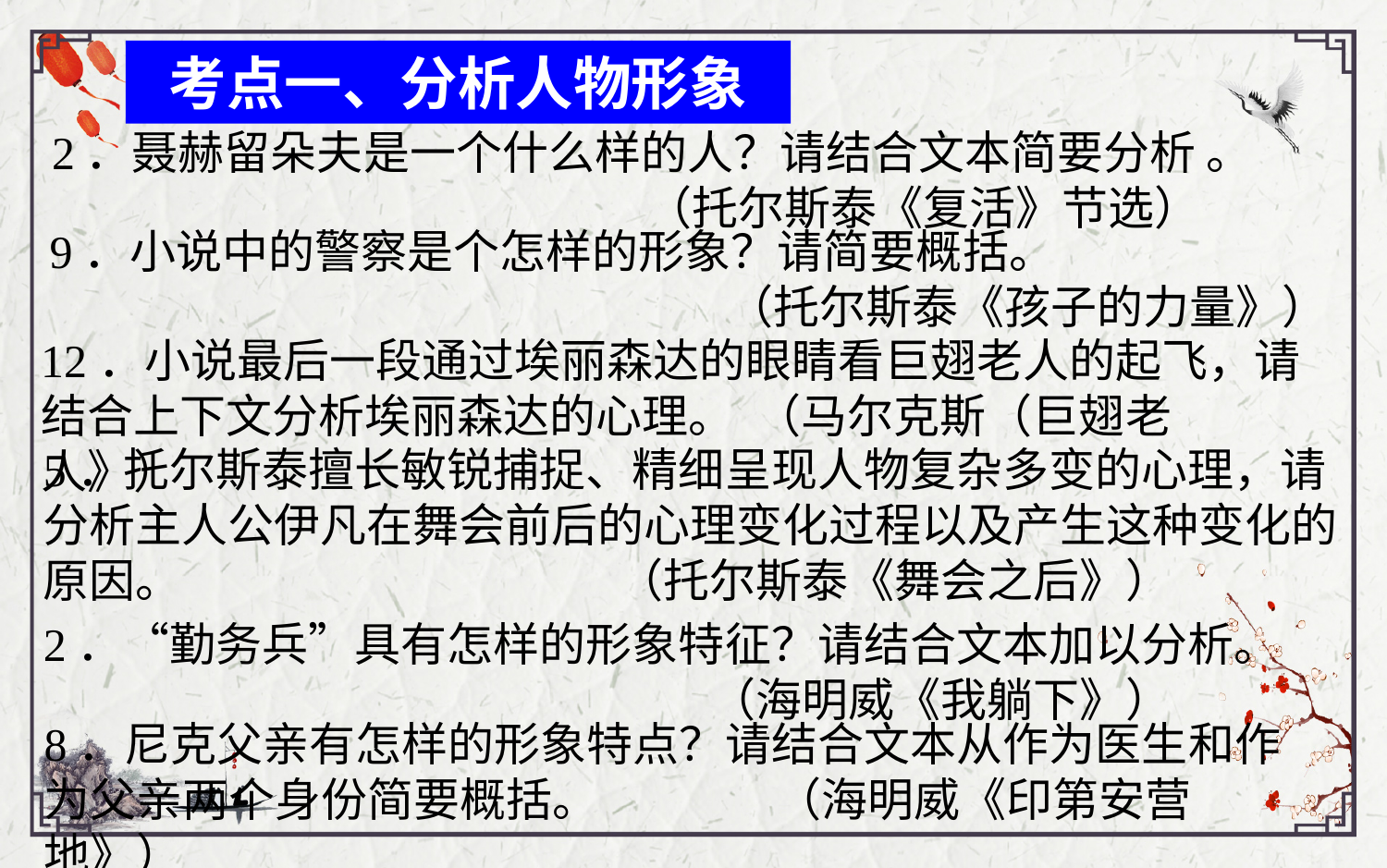

考点一、分析人物形象
2．聂赫留朵夫是一个什么样的人？请结合文本简要分析 。
                                                        （托尔斯泰《复活》节选）
9．小说中的警察是个怎样的形象？请简要概括。
（托尔斯泰《孩子的力量》）
12．小说最后一段通过埃丽森达的眼睛看巨翅老人的起飞，请结合上下文分析埃丽森达的心理。  （马尔克斯（巨翅老人》）
5．托尔斯泰擅长敏锐捕捉、精细呈现人物复杂多变的心理，请分析主人公伊凡在舞会前后的心理变化过程以及产生这种变化的原因。                                          （托尔斯泰《舞会之后》）
2．“勤务兵”具有怎样的形象特征？请结合文本加以分析。
                                                               （海明威《我躺下》）
8．尼克父亲有怎样的形象特点？请结合文本从作为医生和作为父亲两个身份简要概括。                 （海明威《印第安营地》）